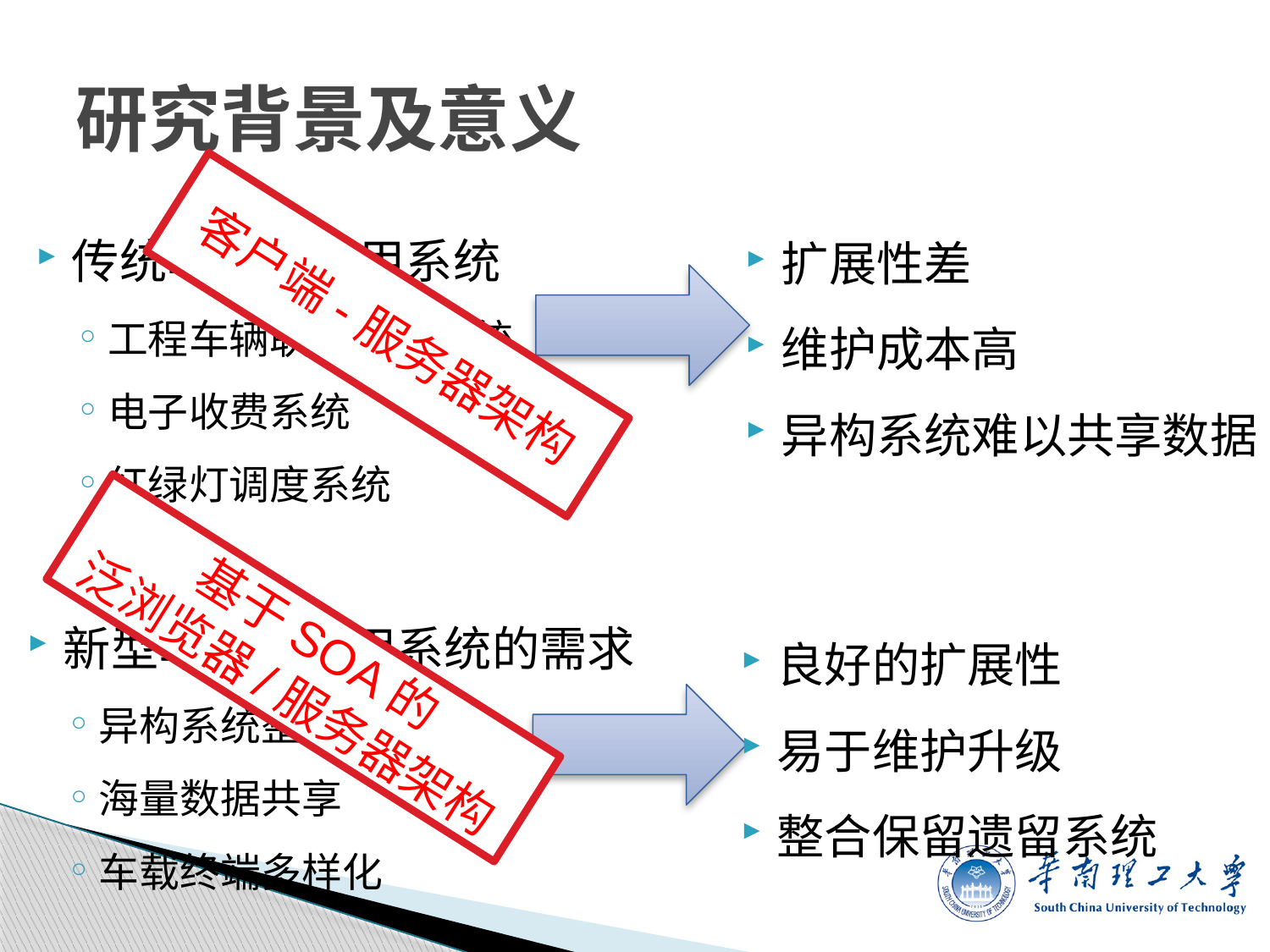

# 研究背景及意义
传统车联网应用系统
工程车辆联网监控系统
电子收费系统
红绿灯调度系统

扩展性差
维护成本高
异构系统难以共享数据

客户端-服务器架构
新型车联网应用系统的需求
异构系统整合
海量数据共享
车载终端多样化

良好的扩展性
易于维护升级
整合保留遗留系统
基于SOA的
泛浏览器/服务器架构